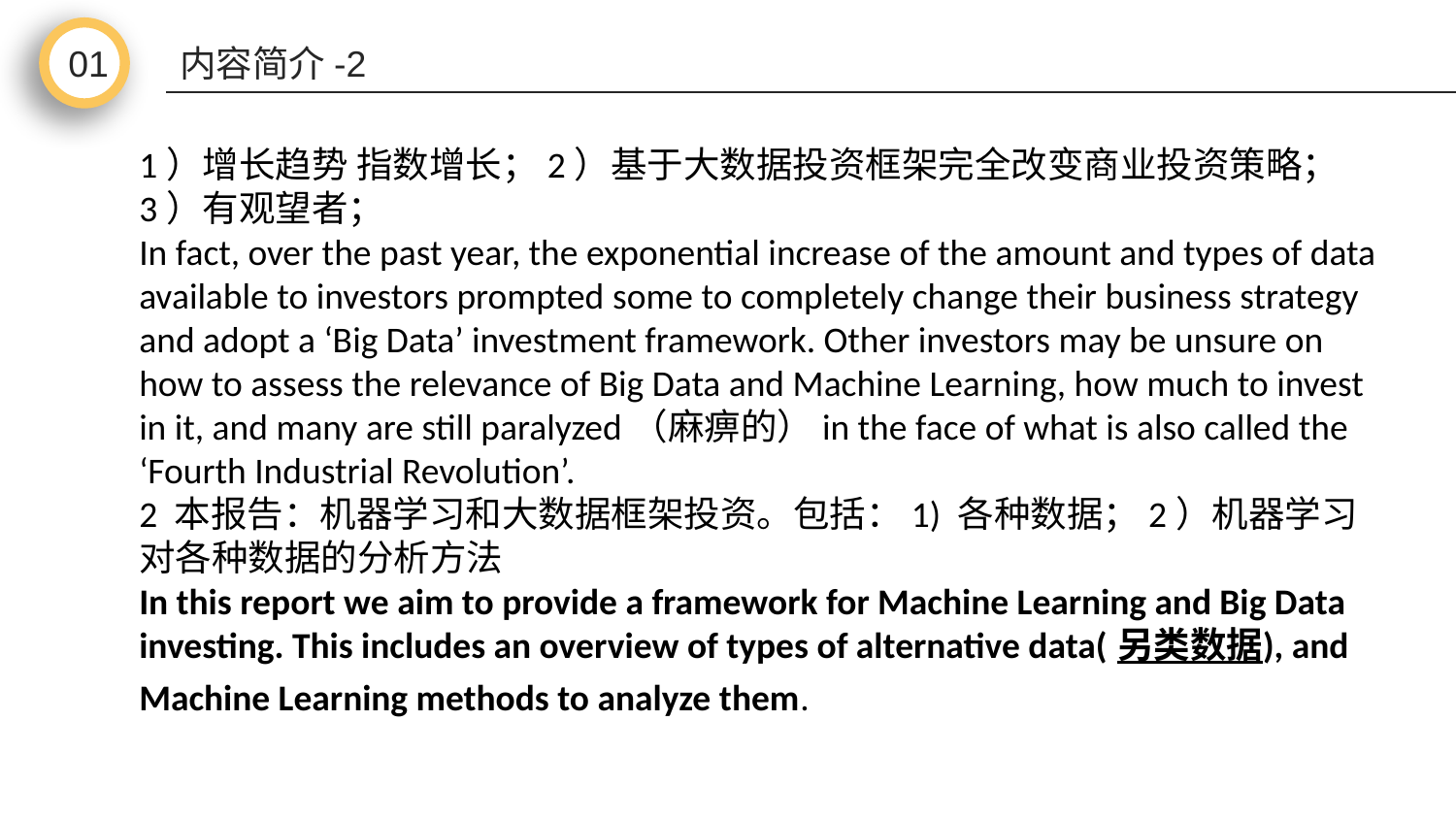

01
内容简介-2
1）增长趋势 指数增长；2）基于大数据投资框架完全改变商业投资策略；3）有观望者；
In fact, over the past year, the exponential increase of the amount and types of data available to investors prompted some to completely change their business strategy and adopt a ‘Big Data’ investment framework. Other investors may be unsure on how to assess the relevance of Big Data and Machine Learning, how much to invest in it, and many are still paralyzed（麻痹的）in the face of what is also called the ‘Fourth Industrial Revolution’.
2 本报告：机器学习和大数据框架投资。包括：1) 各种数据；2）机器学习对各种数据的分析方法
In this report we aim to provide a framework for Machine Learning and Big Data investing. This includes an overview of types of alternative data(另类数据), and Machine Learning methods to analyze them.